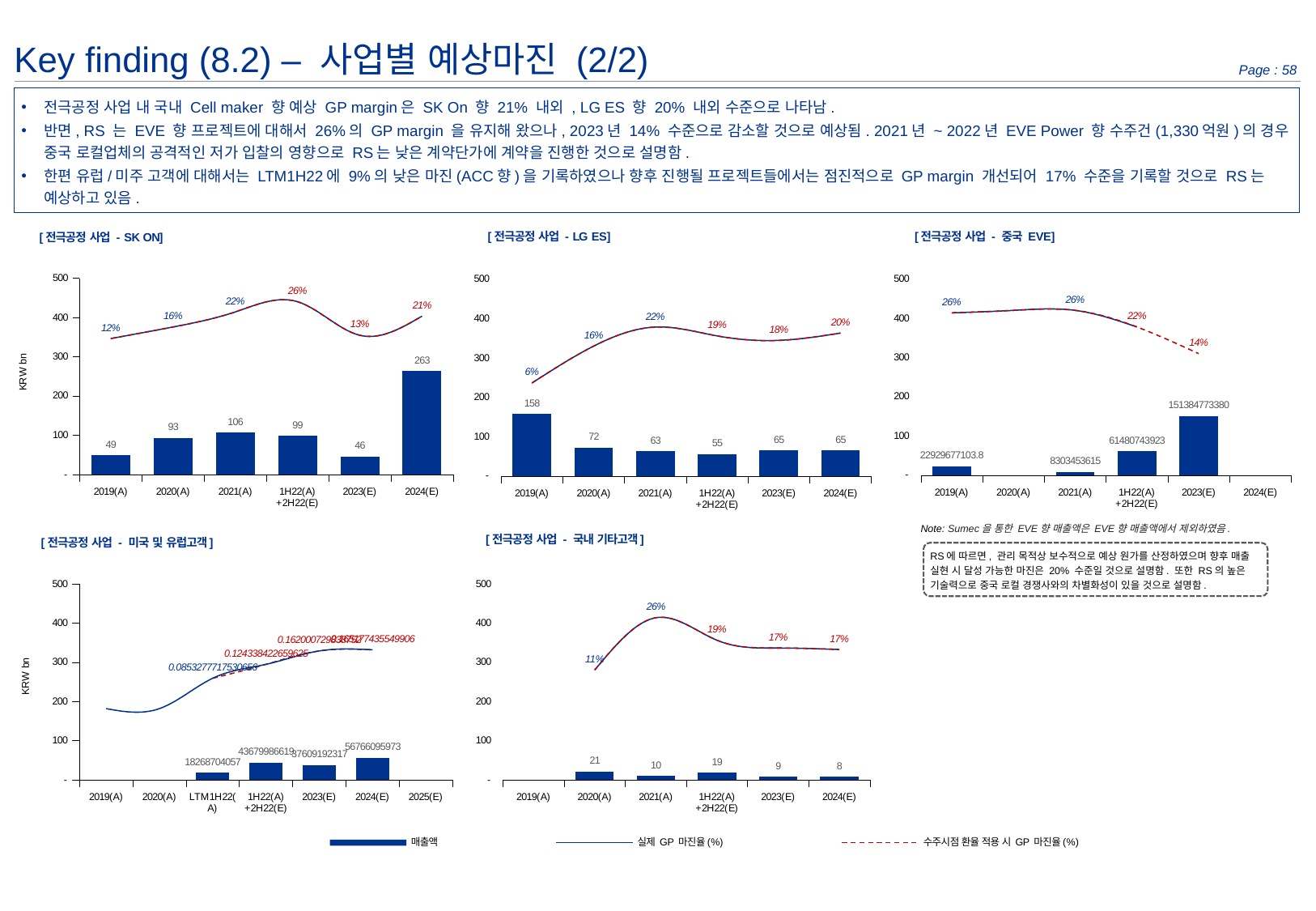

Key finding (8.2) – 사업별 예상마진 (2/2)
전극공정 사업 내 국내 Cell maker 향 예상 GP margin은 SK On 향 21% 내외 , LG ES 향 20% 내외 수준으로 나타남.
반면, RS 는 EVE 향 프로젝트에 대해서 26%의 GP margin 을 유지해 왔으나, 2023년 14% 수준으로 감소할 것으로 예상됨. 2021년 ~ 2022년 EVE Power 향 수주건(1,330억원)의 경우 중국 로컬업체의 공격적인 저가 입찰의 영향으로 RS는 낮은 계약단가에 계약을 진행한 것으로 설명함.
한편 유럽/미주 고객에 대해서는 LTM1H22에 9%의 낮은 마진(ACC향)을 기록하였으나 향후 진행될 프로젝트들에서는 점진적으로 GP margin 개선되어 17% 수준을 기록할 것으로 RS는 예상하고 있음.

### Chart: [전극공정 사업 - SK ON]

| Category | 매출액 | 실제 GP 마진율(%) | 수주시점 환율 적용 시 GP 마진율(%) |
|---|---|---|---|
| 2019(A) | 48930398600.0 | 0.11949608430126298 | 0.11949608430126298 |
| 2020(A) | 92952939576.0 | 0.16369421268511622 | 0.16369421268511622 |
| 2021(A) | 106313614206.0 | 0.2212574789666112 | 0.2212574789666112 |
| 1H22(A)
+2H22(E) | 98601910333.0 | 0.26018577298713724 | 0.26018577298713724 |
| 2023(E) | 45971738144.0 | 0.1320590602640147 | 0.1320590602640147 |
| 2024(E) | 263461530428.0 | 0.2051235370196443 | 0.2051235370196443 |

### Chart: [전극공정 사업 - LG ES]

| Category | 매출액 | 실제 GP 마진율(%) | 수주시점 환율 적용 시 GP 마진율(%) |
|---|---|---|---|
| 2019(A) | 157820804807.5028 | 0.06014785500556406 | 0.06014785500556406 |
| 2020(A) | 72440060564.0 | 0.16342007464973218 | 0.16342007464973218 |
| 2021(A) | 62570810144.53 | 0.216708876075107 | 0.216708876075107 |
| 1H22(A)
+2H22(E) | 55298256115.0 | 0.19207116007260366 | 0.19207116007260366 |
| 2023(E) | 65253677753.0 | 0.17944088603437647 | 0.17944088603437647 |
| 2024(E) | 65430000000.0 | 0.2 | 0.2 |

### Chart: [전극공정 사업 - 중국 EVE]

| Category | 매출액 | 실제 GP 마진율(%) | 수주시점 환율 적용 예상 GP 마진율(%) |
|---|---|---|---|
| 2019(A) | 22929677103.8 | 0.25569996604218814 | 0.25569996604218814 |
| 2020(A) | None | 0.2626830006082957 | 0.2626830006082957 |
| 2021(A) | 8303453615.0 | 0.2626830006082957 | 0.2626830006082957 |
| 1H22(A)
+2H22(E) | 61480743923.0 | 0.21620252203921922 | 0.21620252203921922 |
| 2023(E) | 151384773380.0 | None | 0.1413499762640395 |
| 2024(E) | None | None | None |
Note: Sumec을 통한 EVE향 매출액은 EVE향 매출액에서 제외하였음.

### Chart: [전극공정 사업 - 국내 기타고객]

| Category | 매출액 | 실제 GP 마진율(%) | 수주시점 환율 적용 시 GP 마진율(%) |
|---|---|---|---|
| 2019(A) | None | None | None |
| 2020(A) | 20936086980.0 | 0.10857630684146116 | 0.10857630684146116 |
| 2021(A) | 10248829550.0 | 0.2552644583433139 | 0.2552644583433139 |
| 1H22(A)
+2H22(E) | 18915825600.0 | 0.19197667163943402 | 0.19197667163943402 |
| 2023(E) | 8560873000.0 | 0.1701402672367643 | 0.1701402672367643 |
| 2024(E) | 8480500000.0 | 0.1659720648546666 | 0.1659720648546666 |

[unsupported chart]

RS에 따르면, 관리 목적상 보수적으로 예상 원가를 산정하였으며 향후 매출 실현 시 달성 가능한 마진은 20% 수준일 것으로 설명함. 또한 RS의 높은 기술력으로 중국 로컬 경쟁사와의 차별화성이 있을 것으로 설명함.